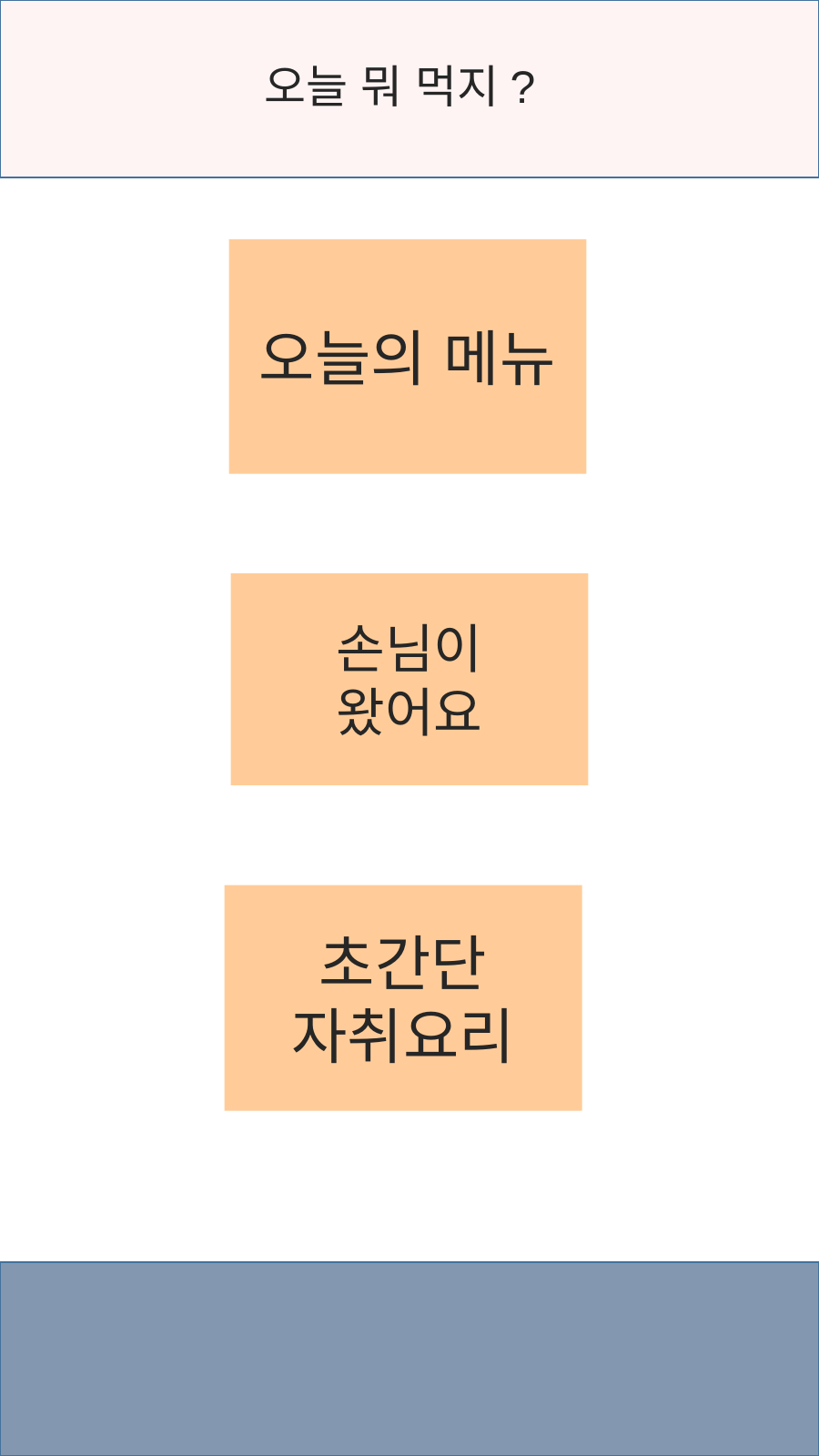

오늘 뭐 먹지?
오늘의 메뉴
손님이
왔어요
초간단
자취요리